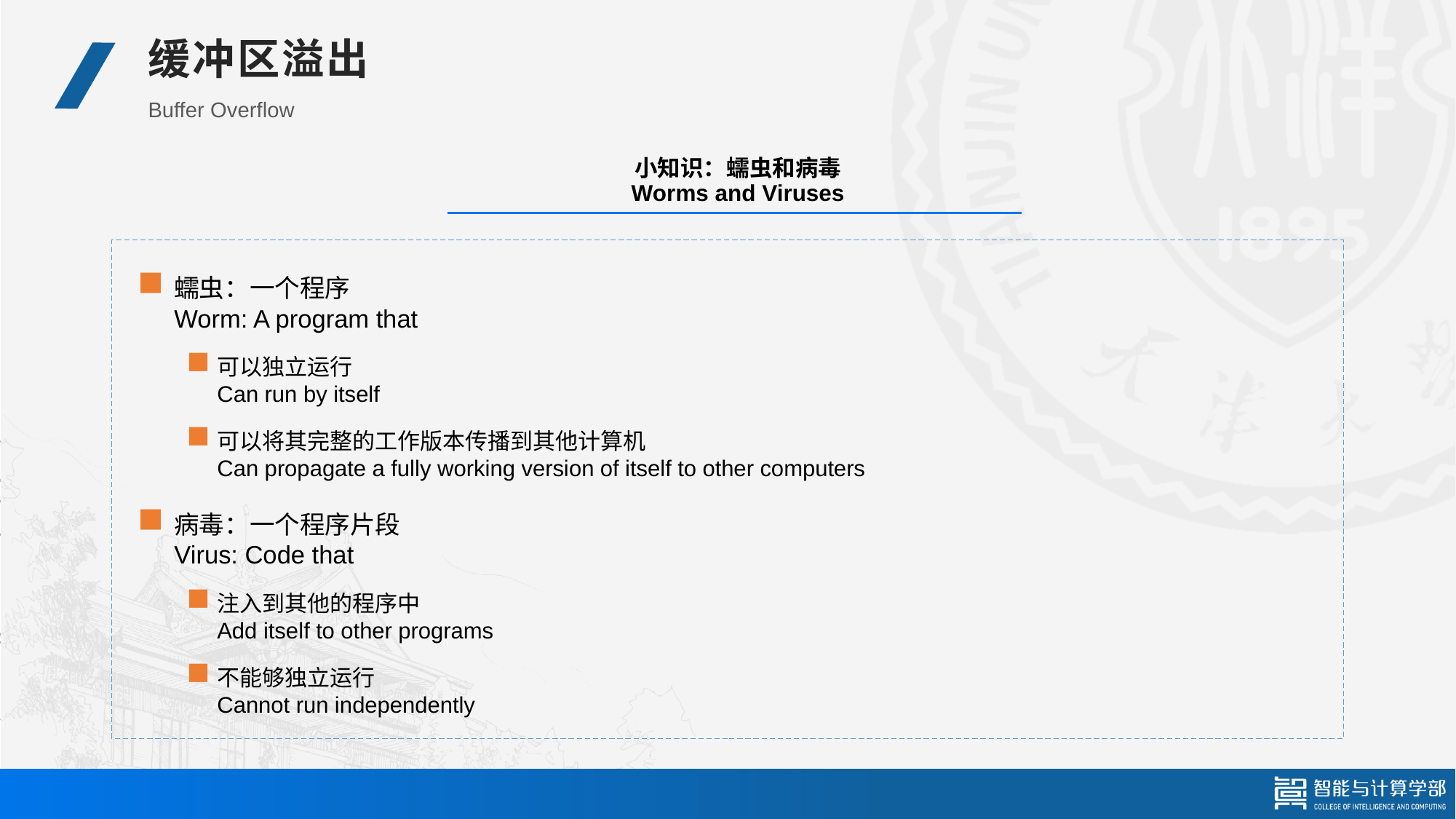

缓冲区溢出
Buffer Overflow
# 小知识：蠕虫和病毒 Worms and Viruses
蠕虫：一个程序
Worm: A program that
可以独立运行
Can run by itself
可以将其完整的工作版本传播到其他计算机
Can propagate a fully working version of itself to other computers
病毒：一个程序片段
Virus: Code that
注入到其他的程序中
Add itself to other programs
不能够独立运行
Cannot run independently